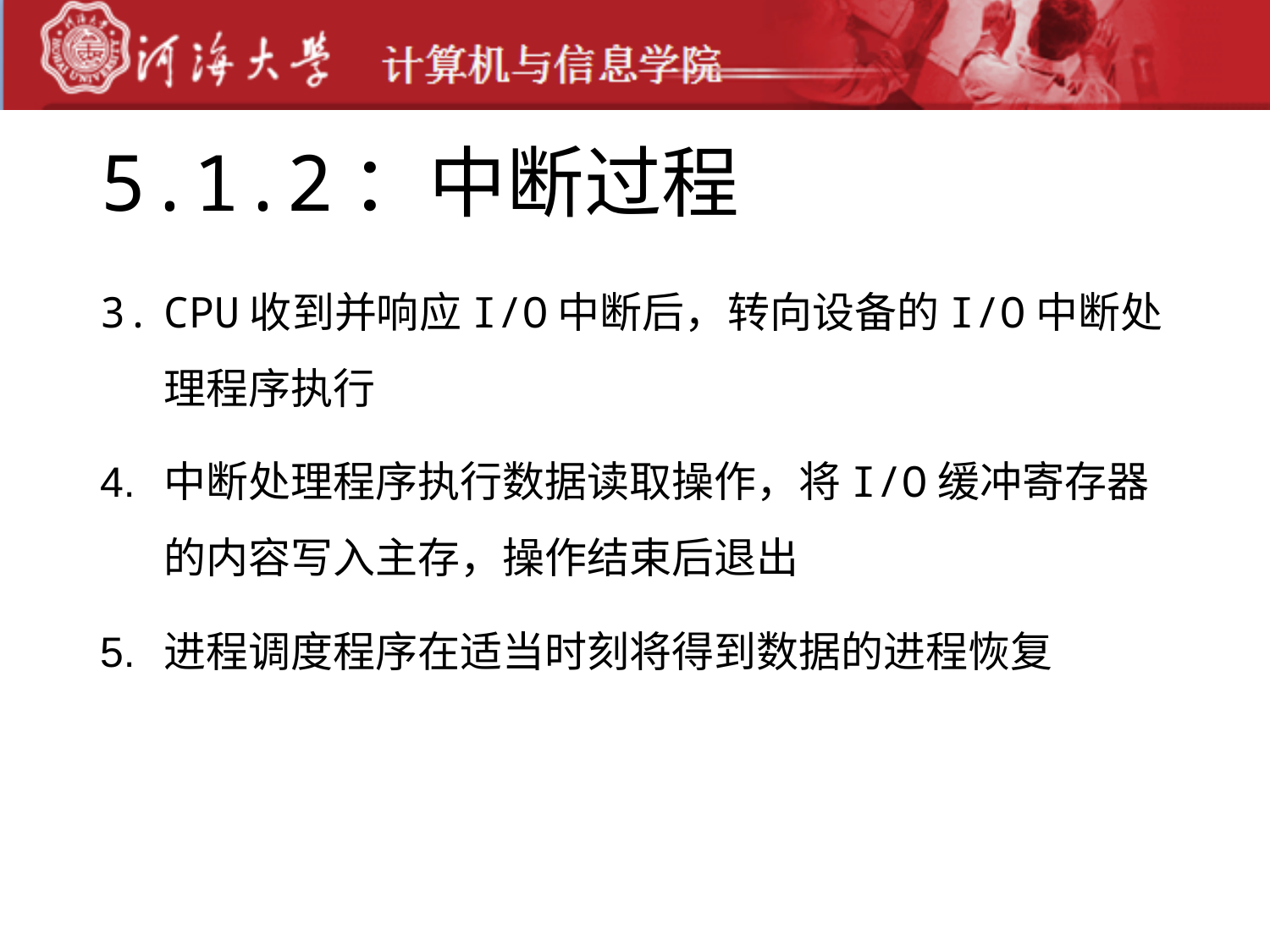

# 5.1.2：中断过程
CPU收到并响应I/O中断后，转向设备的I/O中断处理程序执行
中断处理程序执行数据读取操作，将I/O缓冲寄存器的内容写入主存，操作结束后退出
进程调度程序在适当时刻将得到数据的进程恢复